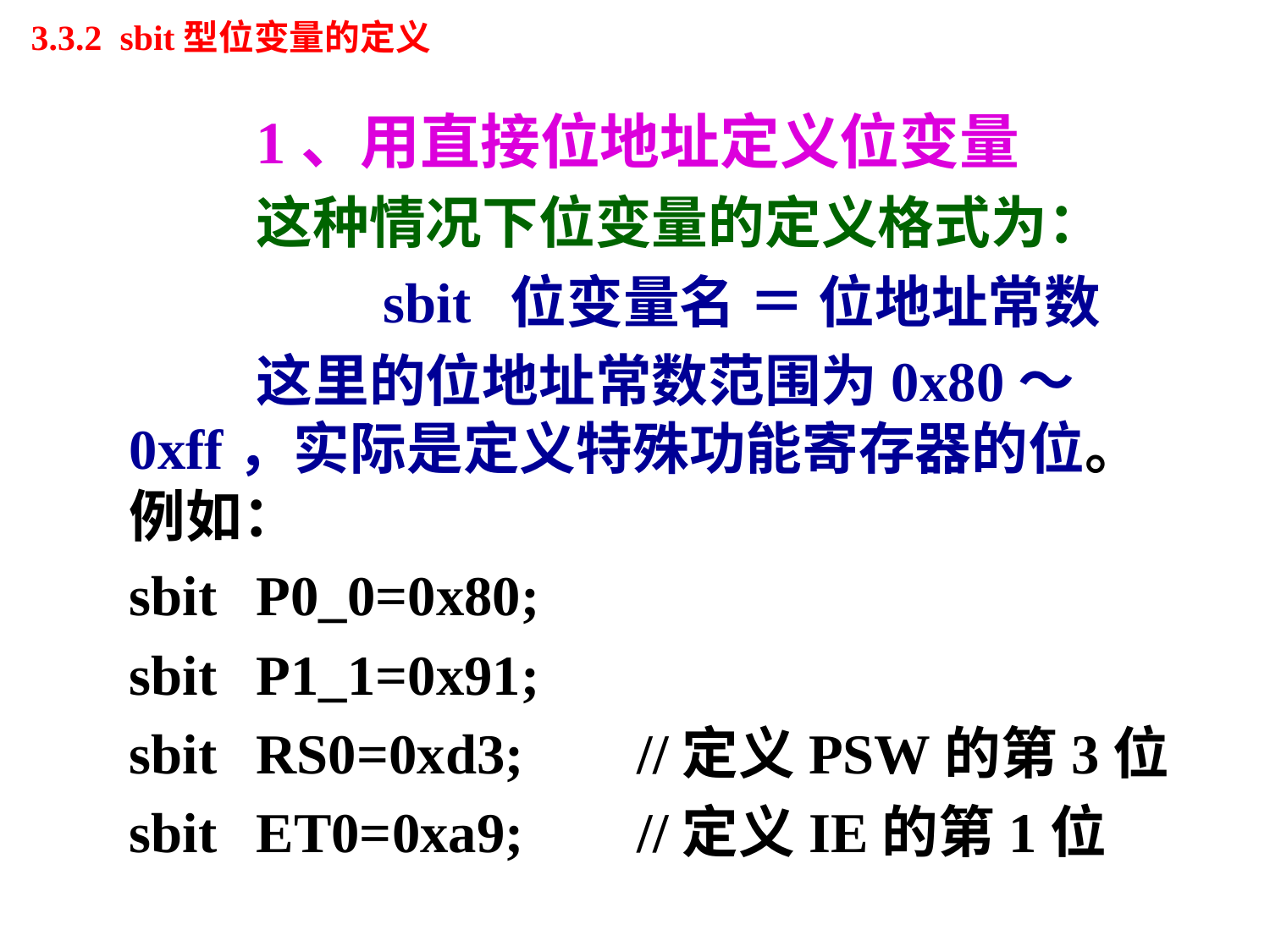

# 3.3.2  sbit型位变量的定义
		1、用直接位地址定义位变量
		这种情况下位变量的定义格式为：
			sbit	位变量名 ＝ 位地址常数
		这里的位地址常数范围为0x80～0xff，实际是定义特殊功能寄存器的位。例如：
	sbit	P0_0=0x80;
	sbit	P1_1=0x91;
	sbit	RS0=0xd3; 	//定义PSW的第3位
	sbit	ET0=0xa9; 	//定义IE的第1位